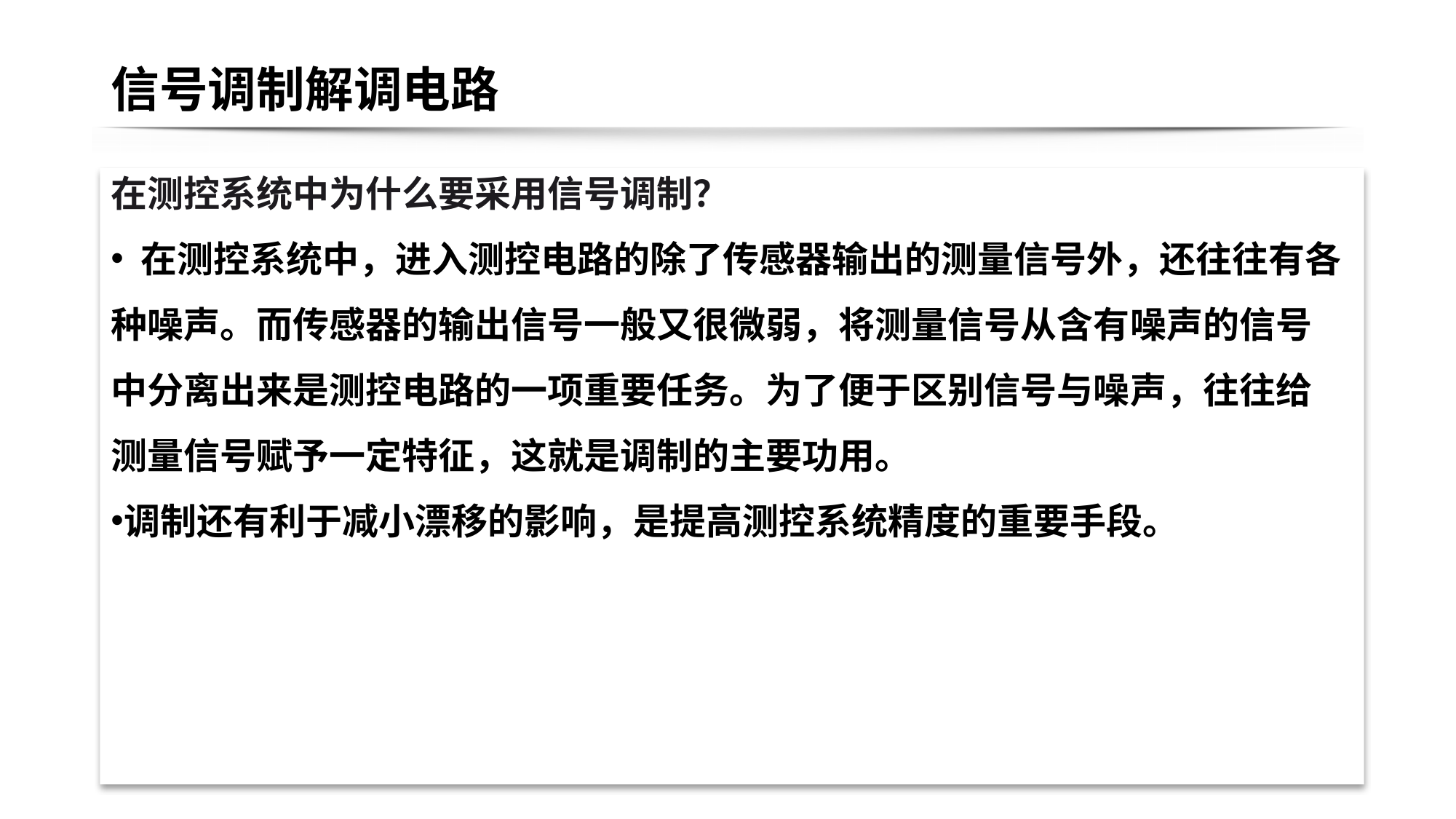

# 信号调制解调电路
在测控系统中为什么要采用信号调制？
 在测控系统中，进入测控电路的除了传感器输出的测量信号外，还往往有各种噪声。而传感器的输出信号一般又很微弱，将测量信号从含有噪声的信号中分离出来是测控电路的一项重要任务。为了便于区别信号与噪声，往往给测量信号赋予一定特征，这就是调制的主要功用。
调制还有利于减小漂移的影响，是提高测控系统精度的重要手段。